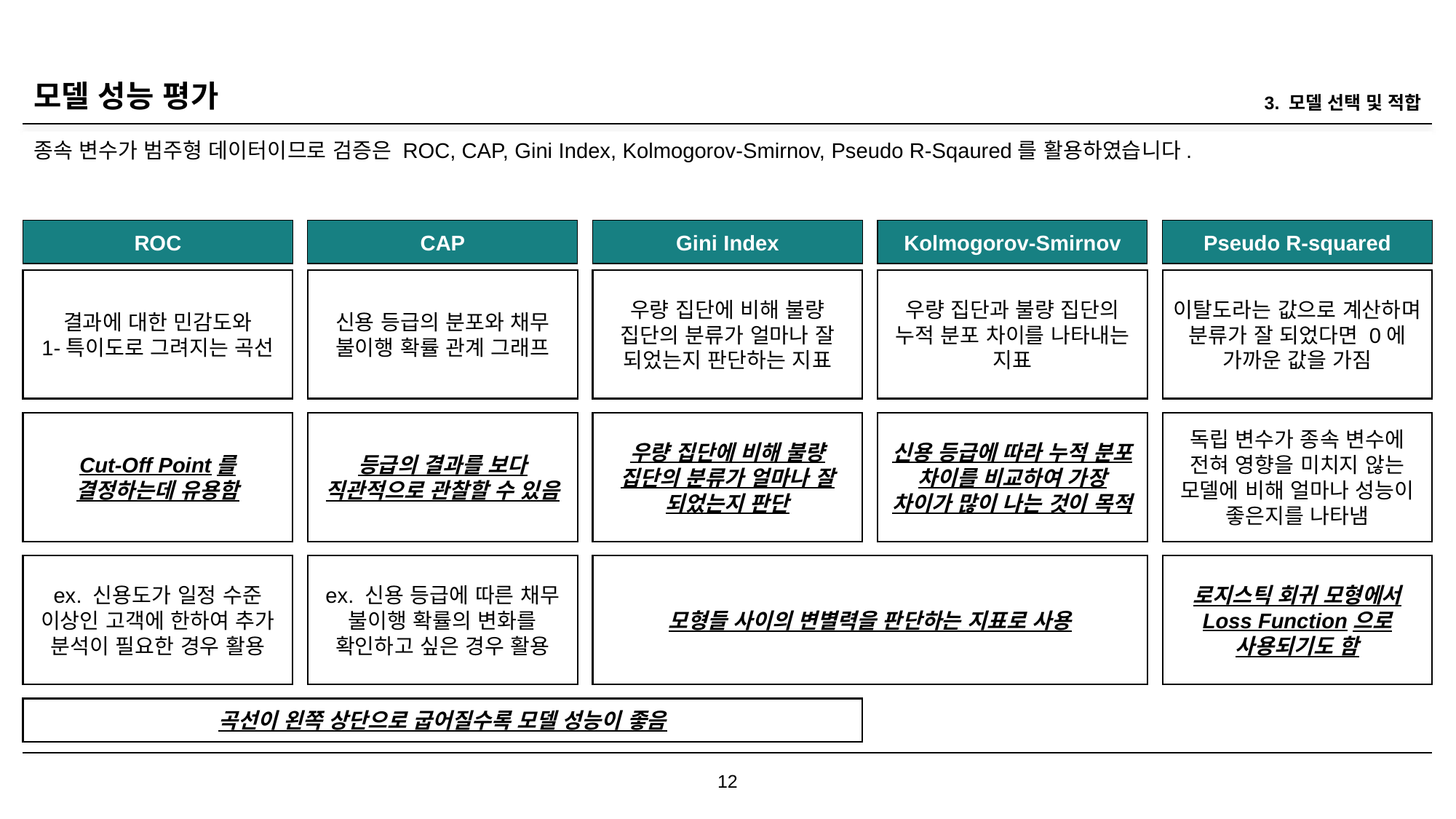

모델 성능 평가
3. 모델 선택 및 적합
종속 변수가 범주형 데이터이므로 검증은 ROC, CAP, Gini Index, Kolmogorov-Smirnov, Pseudo R-Sqaured를 활용하였습니다.
ROC
CAP
Gini Index
Kolmogorov-Smirnov
Pseudo R-squared
결과에 대한 민감도와
1-특이도로 그려지는 곡선
신용 등급의 분포와 채무
불이행 확률 관계 그래프
우량 집단에 비해 불량 집단의 분류가 얼마나 잘 되었는지 판단하는 지표
우량 집단과 불량 집단의 누적 분포 차이를 나타내는 지표
이탈도라는 값으로 계산하며 분류가 잘 되었다면 0에 가까운 값을 가짐
Cut-Off Point를 결정하는데 유용함
등급의 결과를 보다 직관적으로 관찰할 수 있음
우량 집단에 비해 불량 집단의 분류가 얼마나 잘 되었는지 판단
신용 등급에 따라 누적 분포 차이를 비교하여 가장 차이가 많이 나는 것이 목적
독립 변수가 종속 변수에 전혀 영향을 미치지 않는 모델에 비해 얼마나 성능이 좋은지를 나타냄
ex. 신용도가 일정 수준 이상인 고객에 한하여 추가 분석이 필요한 경우 활용
ex. 신용 등급에 따른 채무 불이행 확률의 변화를 확인하고 싶은 경우 활용
모형들 사이의 변별력을 판단하는 지표로 사용
로지스틱 회귀 모형에서 Loss Function으로 사용되기도 함
곡선이 왼쪽 상단으로 굽어질수록 모델 성능이 좋음
12